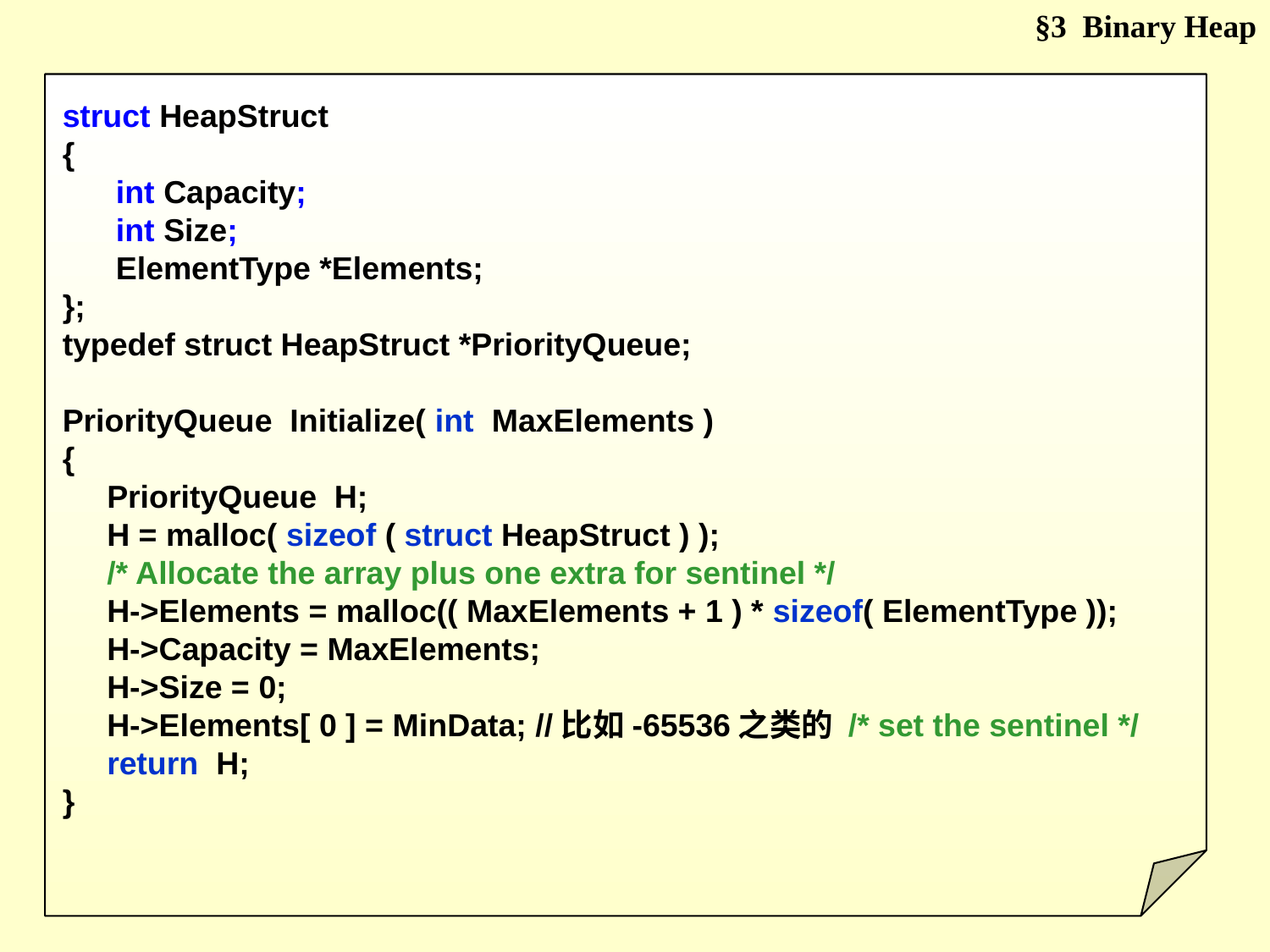

§3  Binary Heap
struct HeapStruct
{
      int Capacity;
      int Size;
      ElementType *Elements;
};
typedef struct HeapStruct *PriorityQueue;

PriorityQueue  Initialize( int  MaxElements )
{
     PriorityQueue  H;
     H = malloc( sizeof ( struct HeapStruct ) );
     /* Allocate the array plus one extra for sentinel */
     H->Elements = malloc(( MaxElements + 1 ) * sizeof( ElementType ));
     H->Capacity = MaxElements;
     H->Size = 0;
     H->Elements[ 0 ] = MinData; //比如-65536之类的 /* set the sentinel */
     return  H;
}